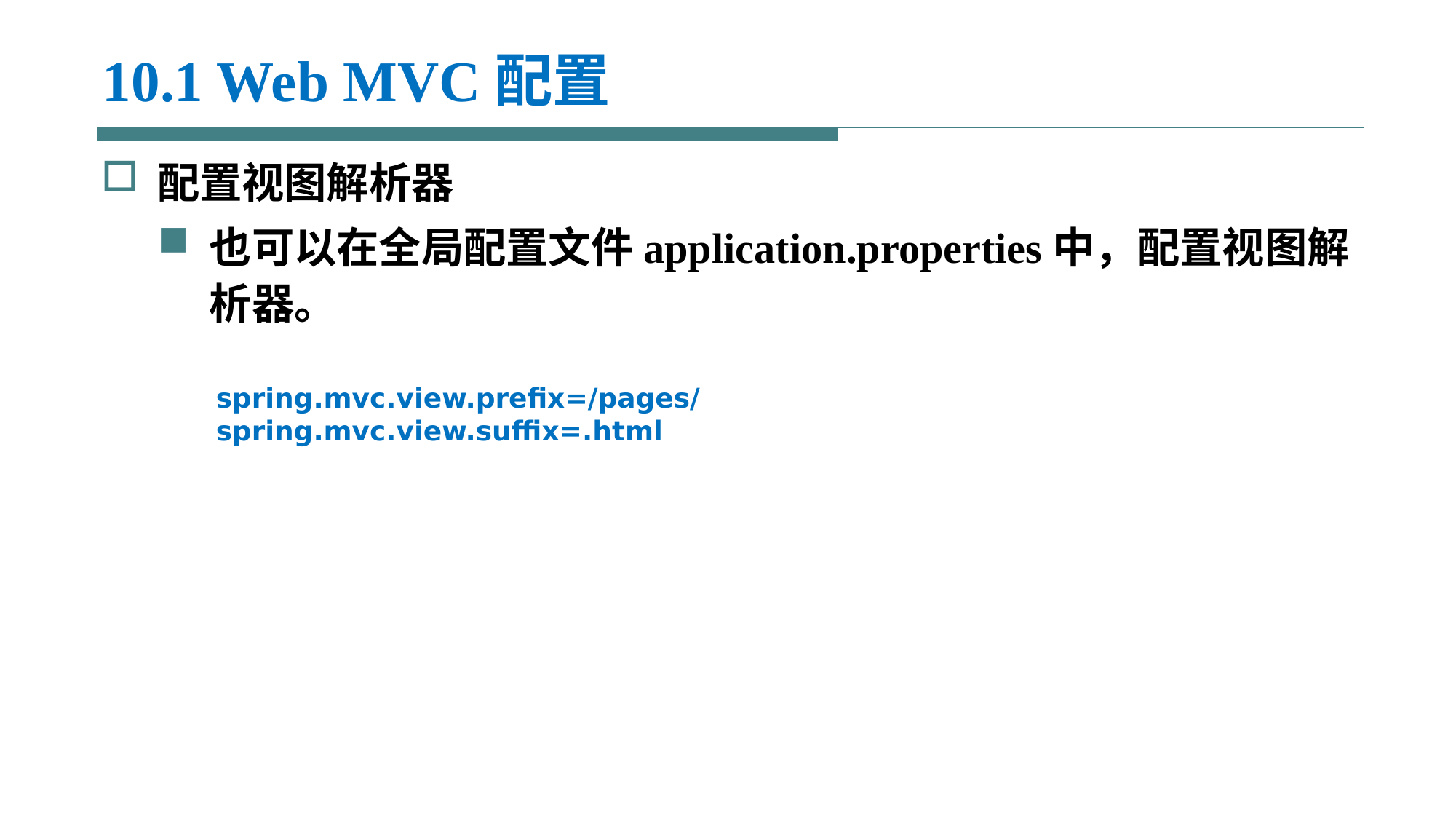

# 10.1 Web MVC配置
配置视图解析器
也可以在全局配置文件application.properties中，配置视图解析器。
spring.mvc.view.prefix=/pages/
spring.mvc.view.suffix=.html
7